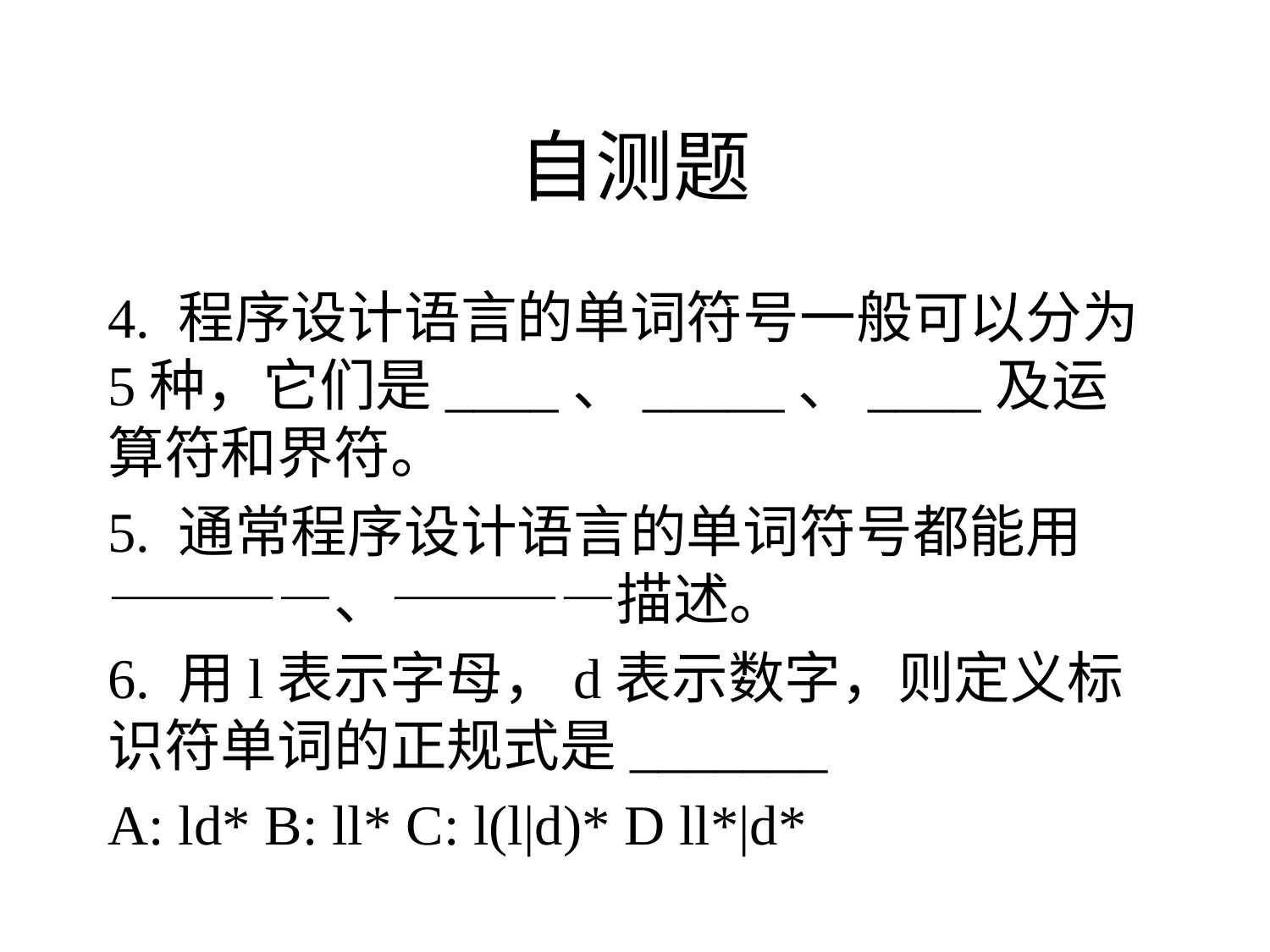

# 自测题
4. 程序设计语言的单词符号一般可以分为5种，它们是____、_____、____及运算符和界符。
5. 通常程序设计语言的单词符号都能用————、————描述。
6. 用l表示字母，d表示数字，则定义标识符单词的正规式是_______
A: ld* B: ll* C: l(l|d)* D ll*|d*